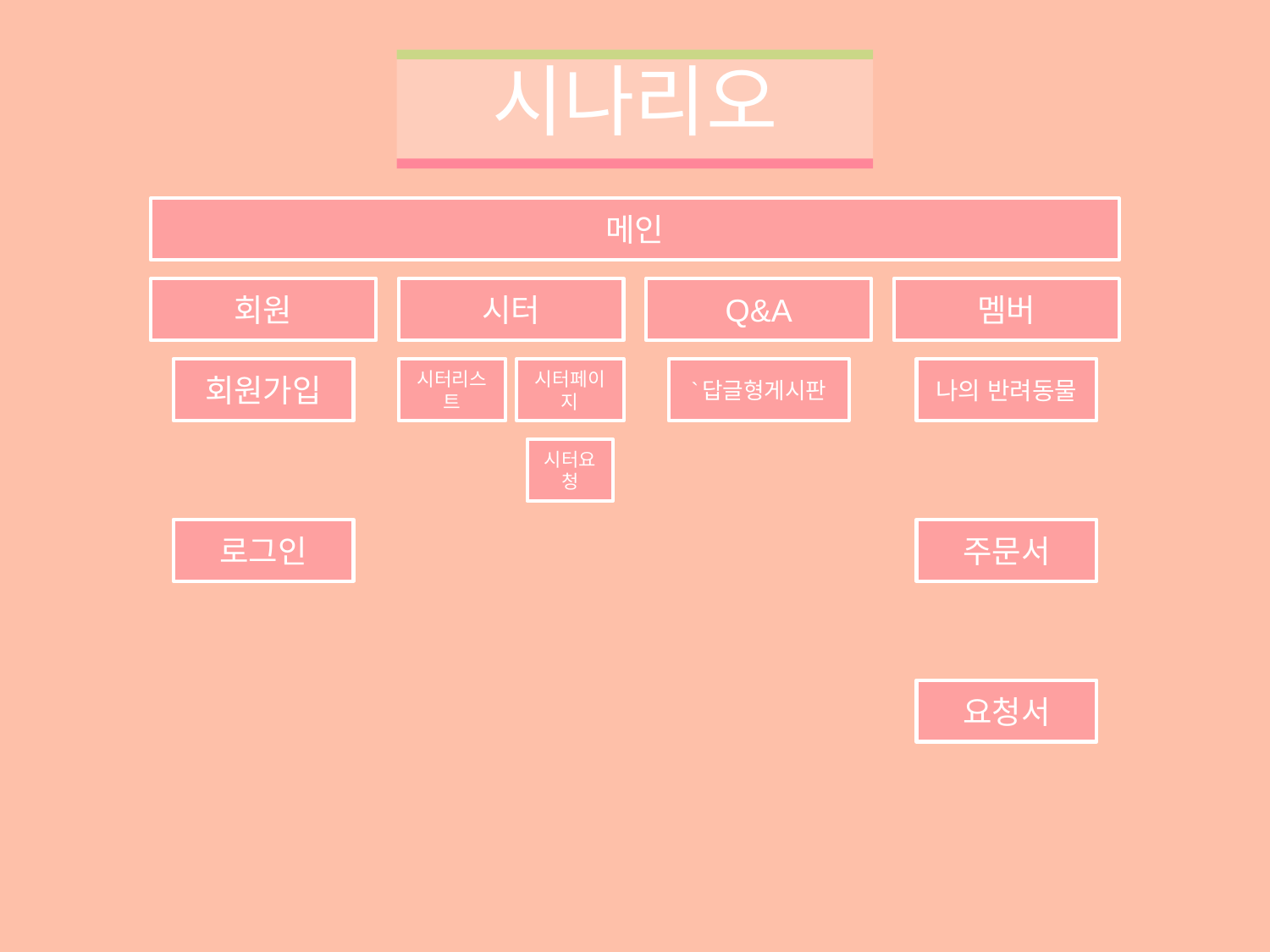

시나리오

메인
회원
시터
멤버
회원가입
로그인
시터리스트
Q&A
시터페이지
`답글형게시판
나의 반려동물
주문서
요청서
시터요청